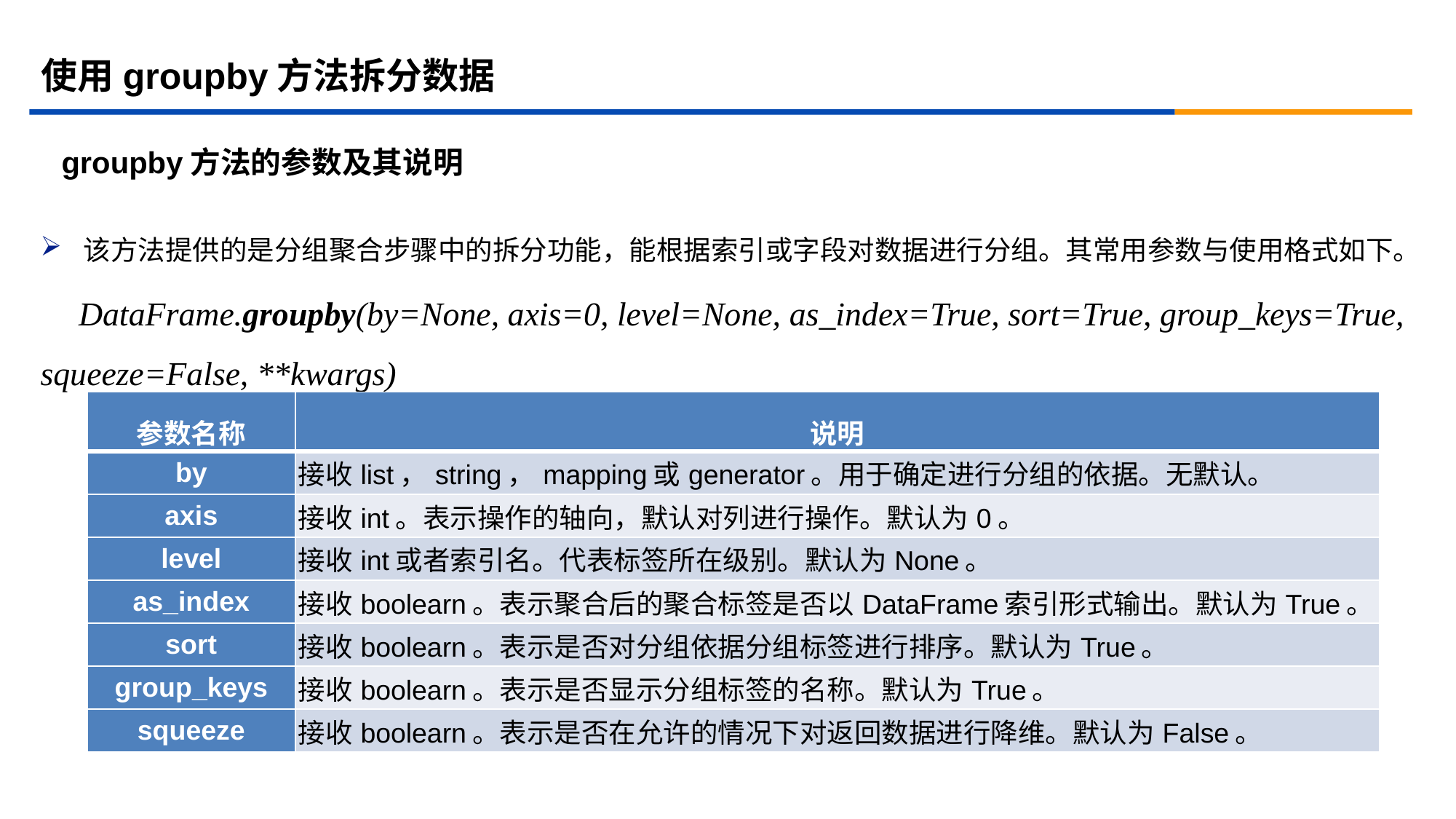

# 使用groupby方法拆分数据
groupby方法的参数及其说明
该方法提供的是分组聚合步骤中的拆分功能，能根据索引或字段对数据进行分组。其常用参数与使用格式如下。
     DataFrame.groupby(by=None, axis=0, level=None, as_index=True, sort=True, group_keys=True, squeeze=False, **kwargs)
| 参数名称 | 说明 |
| --- | --- |
| by | 接收list，string，mapping或generator。用于确定进行分组的依据。无默认。 |
| axis | 接收int。表示操作的轴向，默认对列进行操作。默认为0。 |
| level | 接收int或者索引名。代表标签所在级别。默认为None。 |
| as\_index | 接收boolearn。表示聚合后的聚合标签是否以DataFrame索引形式输出。默认为True。 |
| sort | 接收boolearn。表示是否对分组依据分组标签进行排序。默认为True。 |
| group\_keys | 接收boolearn。表示是否显示分组标签的名称。默认为True。 |
| squeeze | 接收boolearn。表示是否在允许的情况下对返回数据进行降维。默认为False。 |